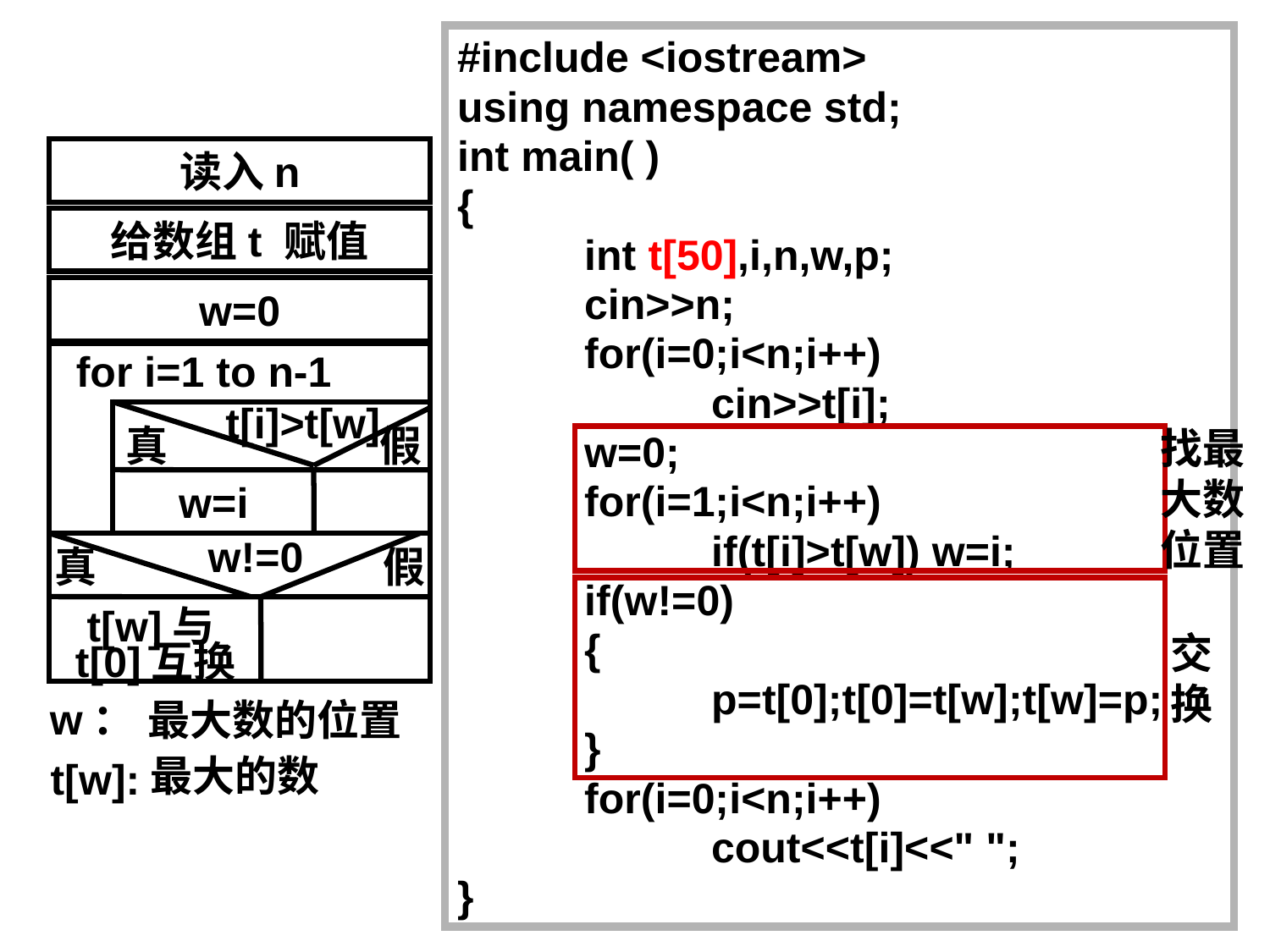

#include <iostream>
using namespace std;
int main( )
{
	int t[50],i,n,w,p;
	cin>>n;
	for(i=0;i<n;i++)
		cin>>t[i];
	w=0;
	for(i=1;i<n;i++)
		if(t[i]>t[w]) w=i;
	if(w!=0)
	{
		p=t[0];t[0]=t[w];t[w]=p;
	}
	for(i=0;i<n;i++)
		cout<<t[i]<<" ";
}
读入n
给数组t 赋值
w=0
for i=1 to n-1

t[i]>t[w]

真
假
找最大数位置

w=i

w!=0
真
假

t[w]与t[0]互换
交换
w：
最大数的位置
 最大的数
t[w]: